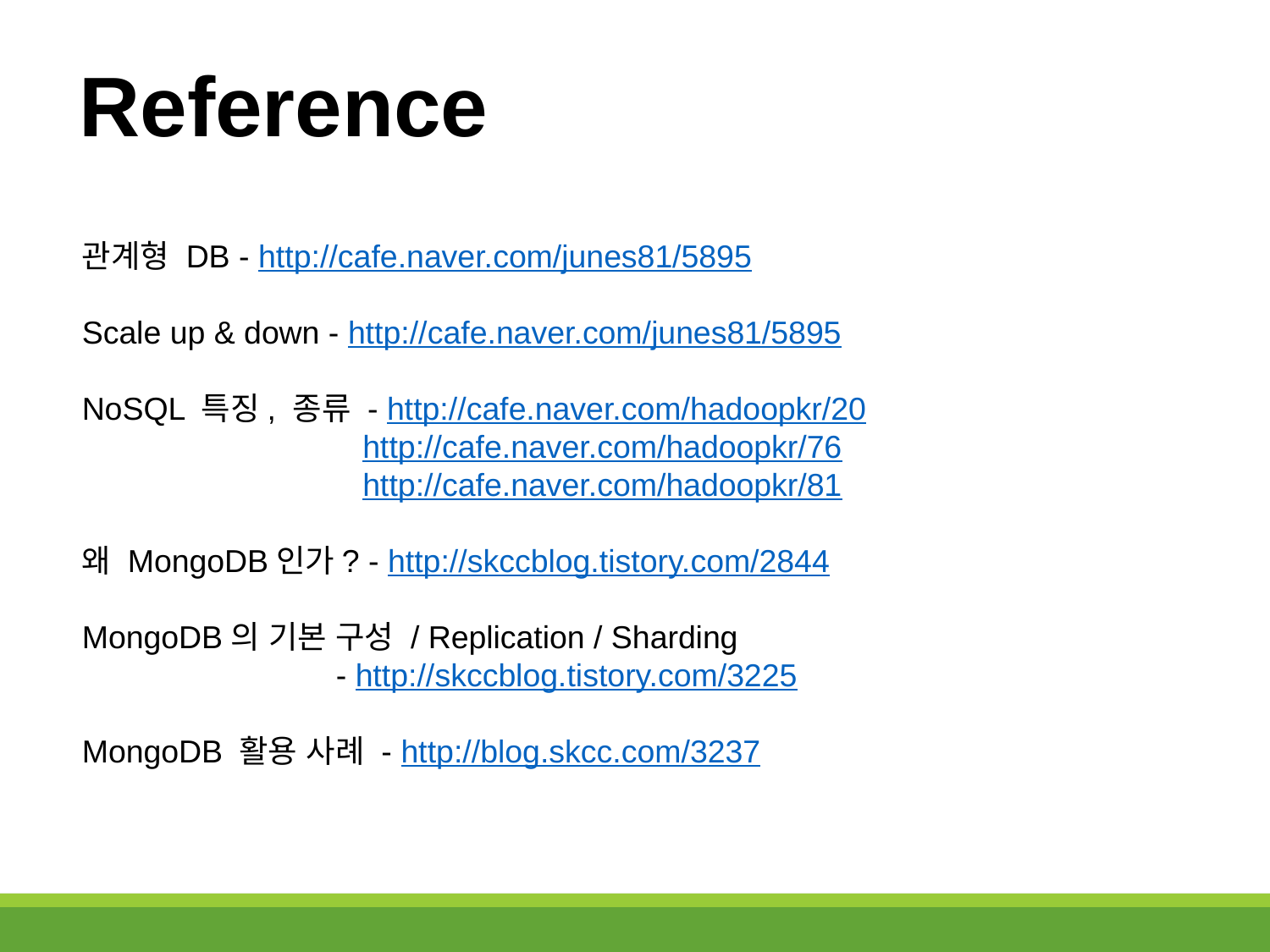

Reference
관계형 DB - http://cafe.naver.com/junes81/5895

Scale up & down - http://cafe.naver.com/junes81/5895

NoSQL 특징, 종류 - http://cafe.naver.com/hadoopkr/20
		   http://cafe.naver.com/hadoopkr/76
		   http://cafe.naver.com/hadoopkr/81
왜 MongoDB인가? - http://skccblog.tistory.com/2844

MongoDB의 기본 구성 / Replication / Sharding
		- http://skccblog.tistory.com/3225

MongoDB 활용 사례 - http://blog.skcc.com/3237